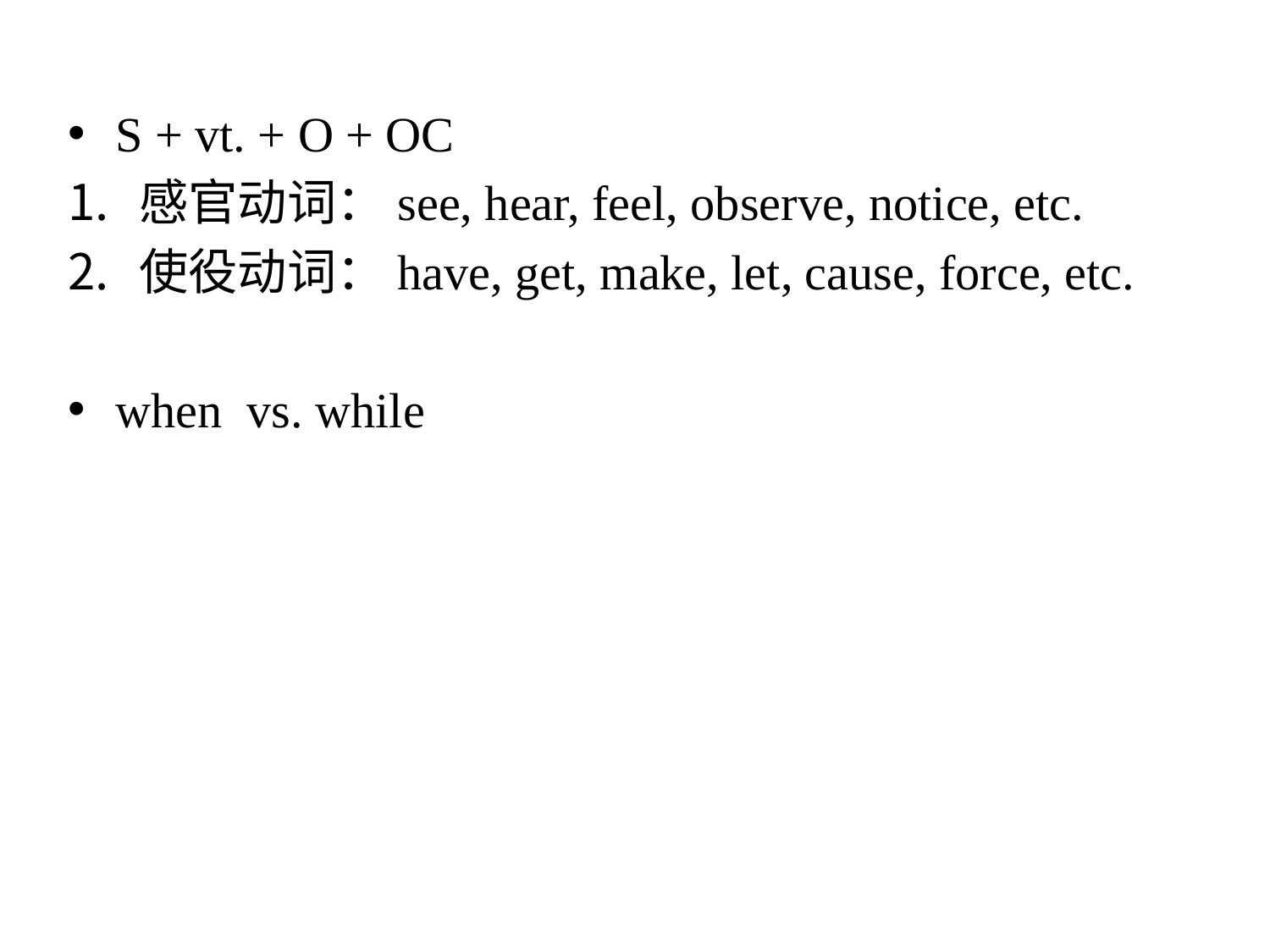

S + vt. + O + OC
感官动词：see, hear, feel, observe, notice, etc.
使役动词：have, get, make, let, cause, force, etc.

when  vs. while